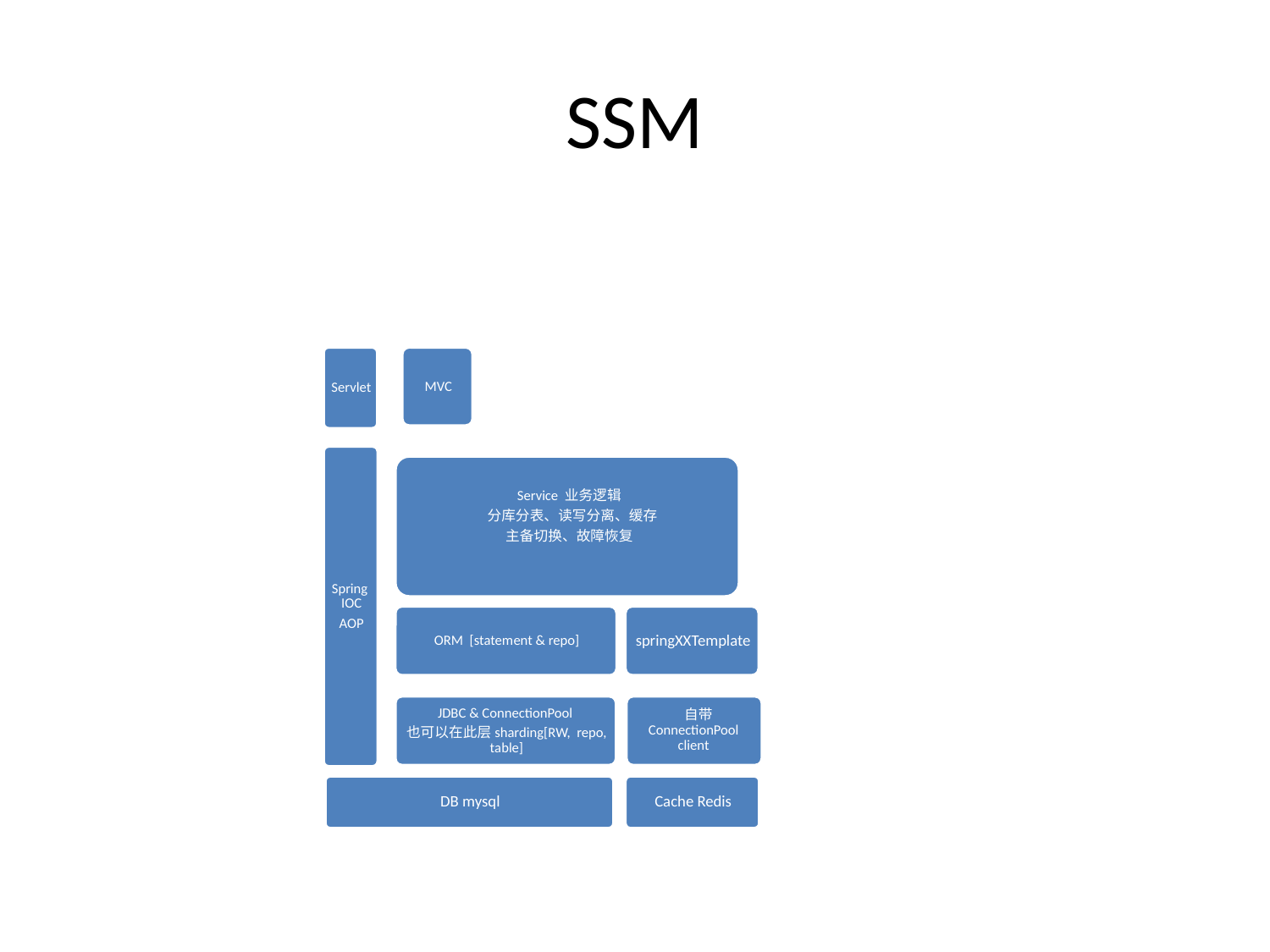

# SSM
DB mysql
JDBC & ConnectionPool
也可以在此层sharding[RW,  repo, table]
 自带 ConnectionPool  client
ORM  [statement & repo]
Spring  IOC
AOP
Service 业务逻辑
 分库分表、读写分离、缓存
主备切换、故障恢复

Servlet
MVC
Cache Redis
springXXTemplate